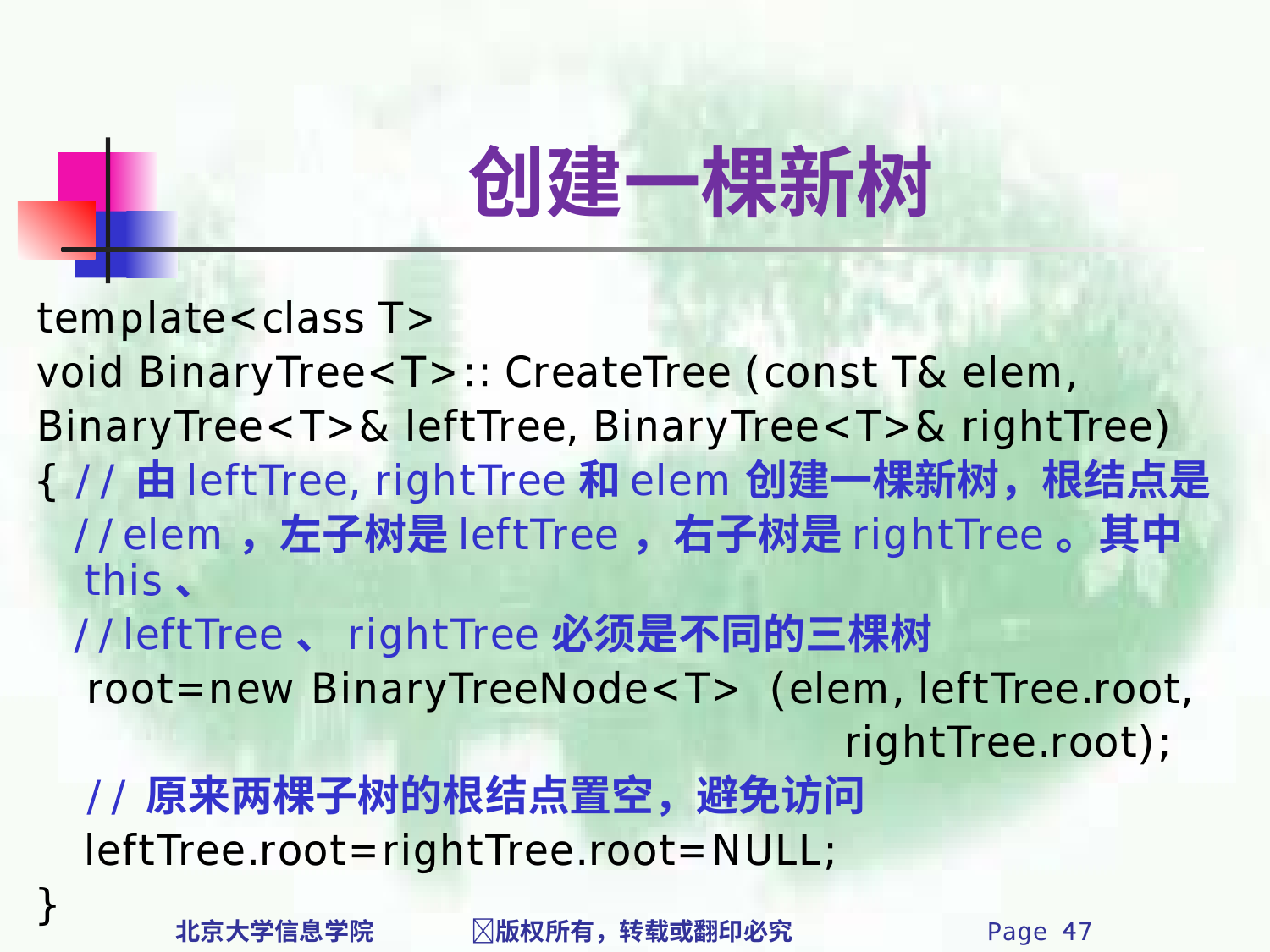

# 创建一棵新树
template<class T>
void BinaryTree<T>:: CreateTree (const T& elem,
BinaryTree<T>& leftTree, BinaryTree<T>& rightTree)
{ //由leftTree, rightTree和elem创建一棵新树，根结点是
   //elem，左子树是leftTree，右子树是rightTree。其中this、
   //leftTree、rightTree必须是不同的三棵树
    root=new BinaryTreeNode<T>  (elem, leftTree.root,
	  					          rightTree.root);
    //原来两棵子树的根结点置空，避免访问
	leftTree.root=rightTree.root=NULL;
}

北京大学信息学院                 ©版权所有，转载或翻印必究                                 Page  47